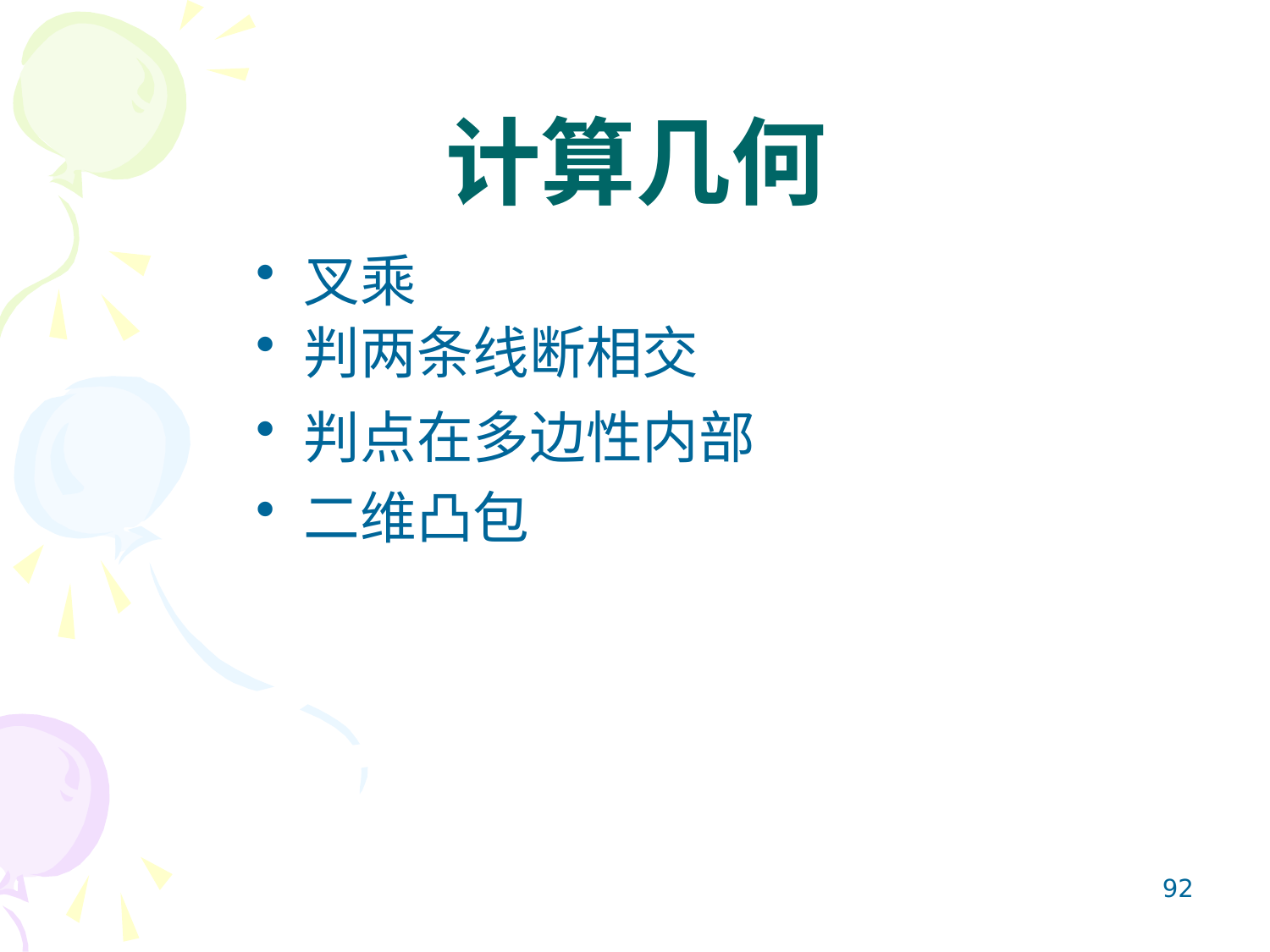

# 计算几何
叉乘
判两条线断相交
判点在多边性内部
二维凸包
92